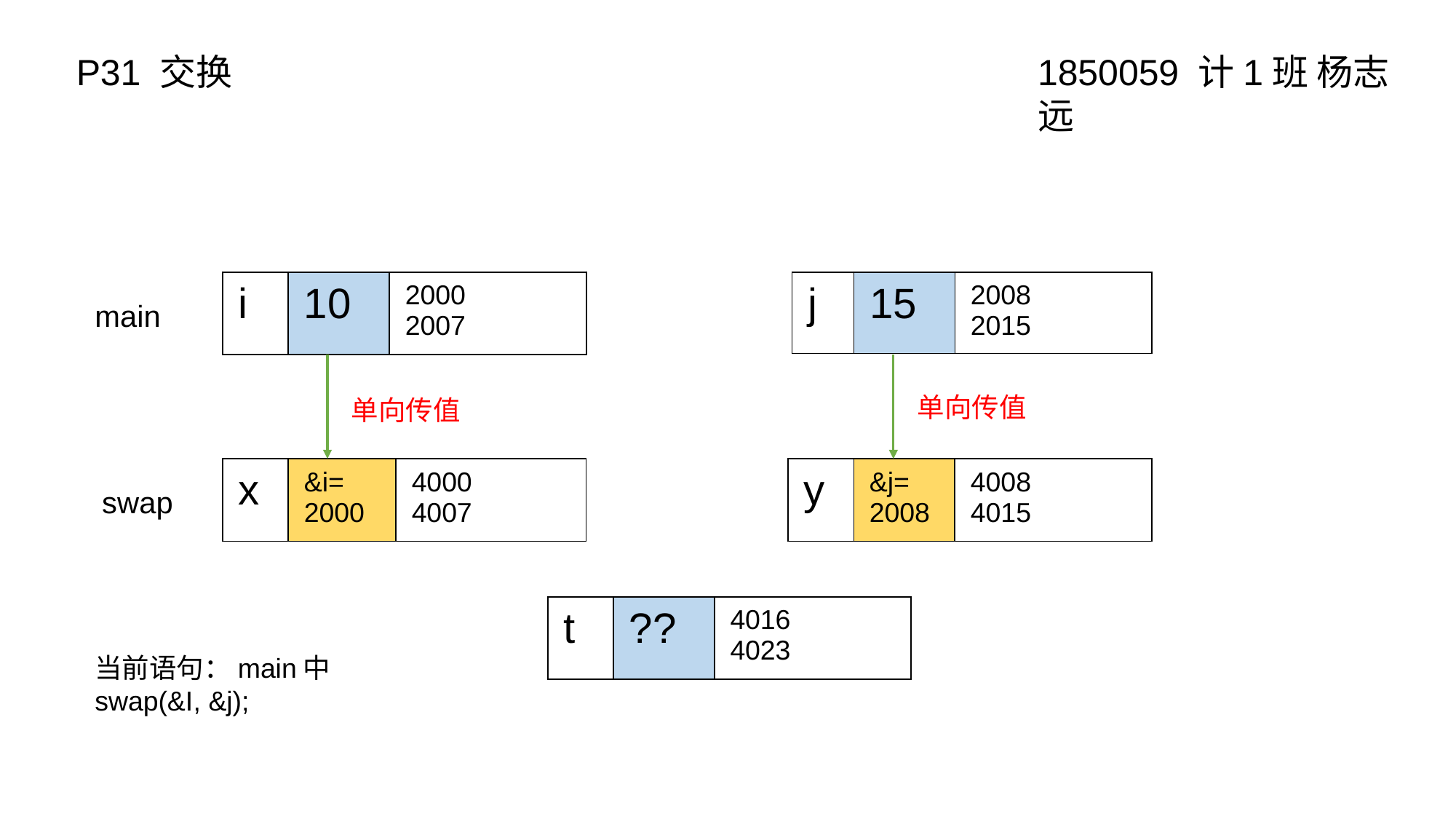

P31 交换
1850059 计1班 杨志远
| i | 10 | 2000 2007 |
| --- | --- | --- |
| j | 15 | 2008 2015 |
| --- | --- | --- |
main
单向传值
单向传值
| x | &i= 2000 | 4000 4007 |
| --- | --- | --- |
| y | &j= 2008 | 4008 4015 |
| --- | --- | --- |
swap
| t | ?? | 4016 4023 |
| --- | --- | --- |
当前语句：main中
swap(&I, &j);